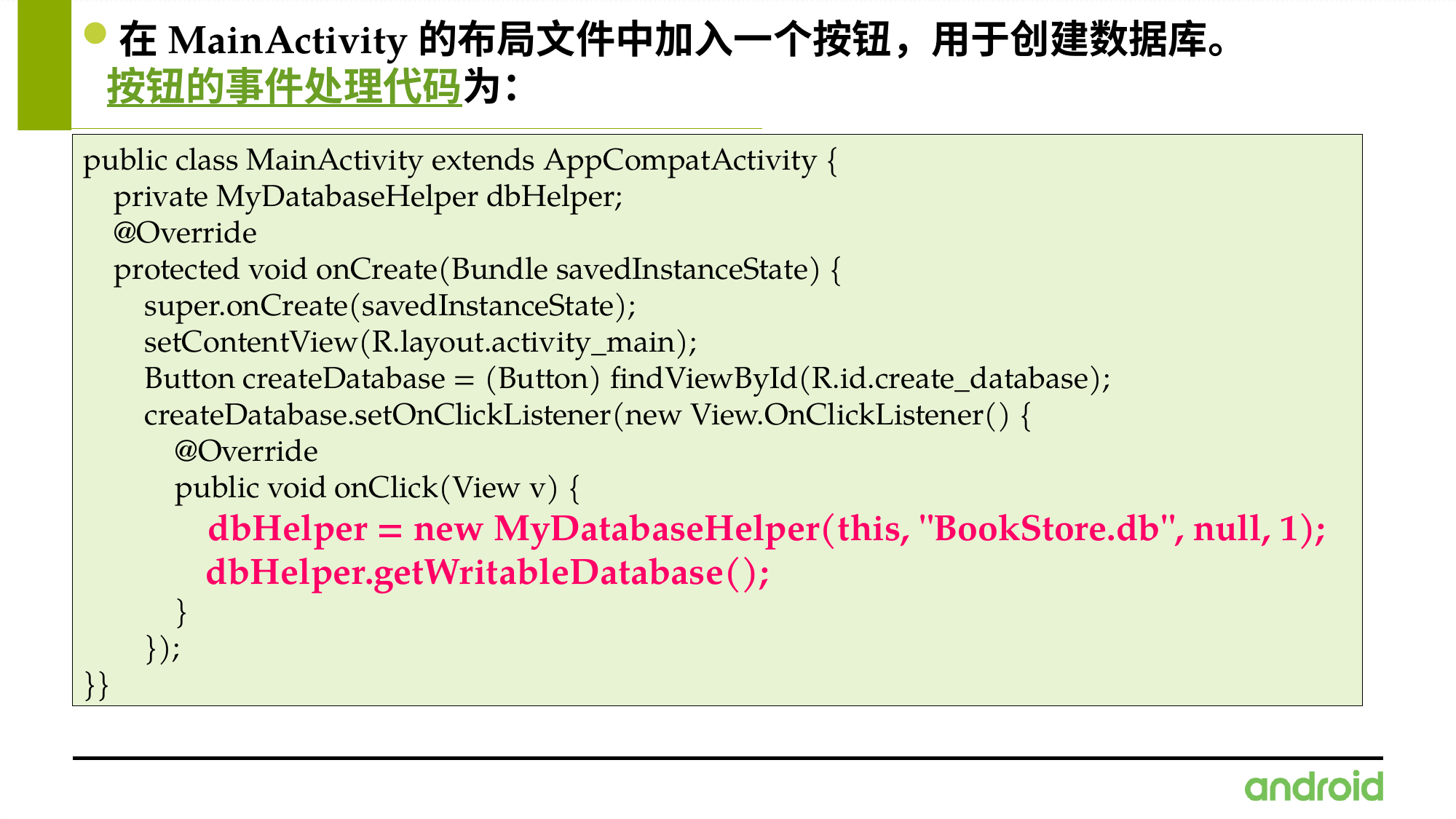

在MainActivity的布局文件中加入一个按钮，用于创建数据库。按钮的事件处理代码为：
public class MainActivity extends AppCompatActivity {
    private MyDatabaseHelper dbHelper;
    @Override
    protected void onCreate(Bundle savedInstanceState) {
        super.onCreate(savedInstanceState);
        setContentView(R.layout.activity_main);
        Button createDatabase = (Button) findViewById(R.id.create_database);
        createDatabase.setOnClickListener(new View.OnClickListener() {
            @Override
            public void onClick(View v) {
	  dbHelper = new MyDatabaseHelper(this, "BookStore.db", null, 1);
                dbHelper.getWritableDatabase();
            }
        });
}}